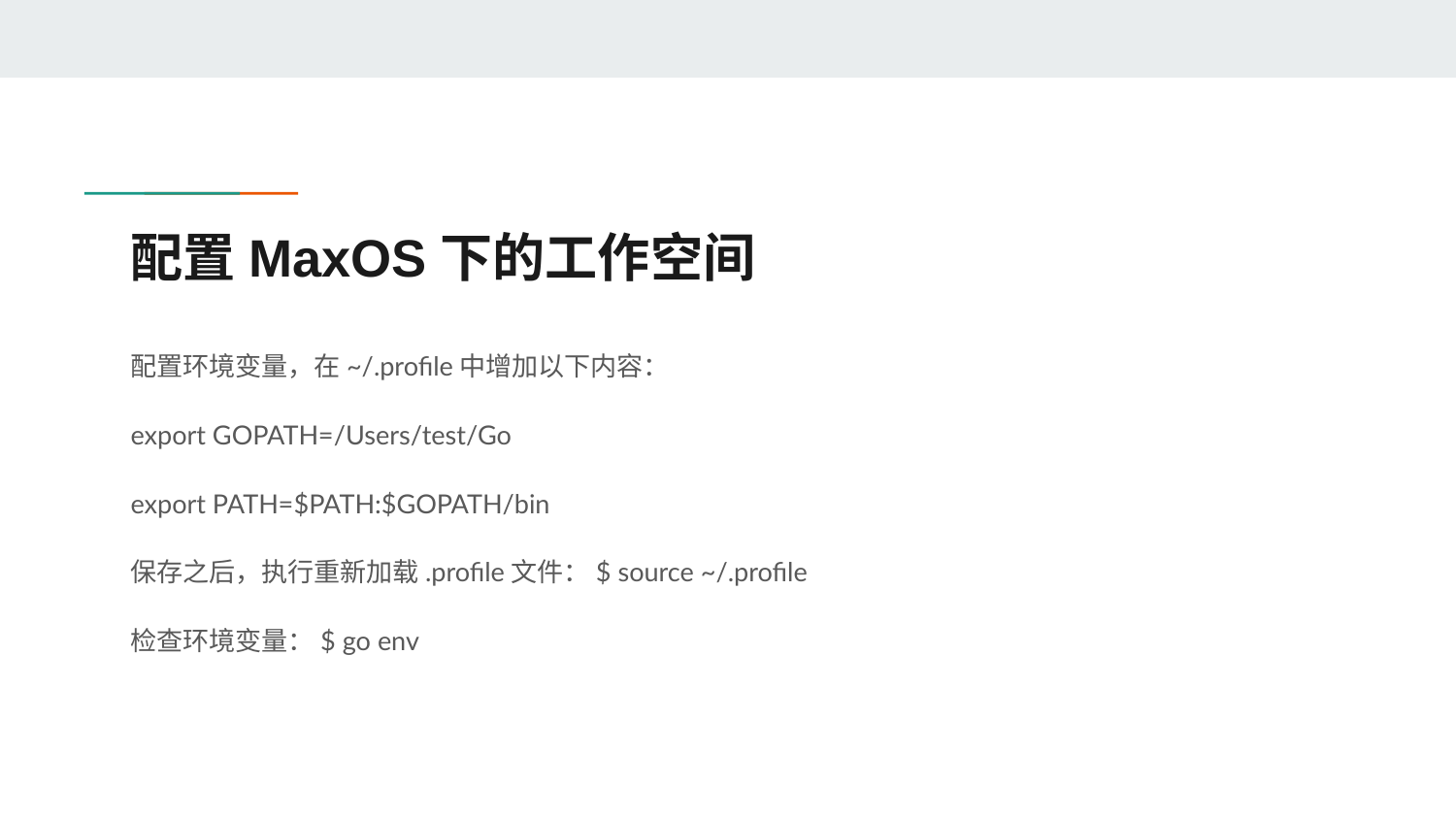

# 配置MaxOS下的工作空间
配置环境变量，在~/.profile中增加以下内容：
export GOPATH=/Users/test/Go
export PATH=$PATH:$GOPATH/bin
保存之后，执行重新加载.profile文件：$ source ~/.profile
检查环境变量：$ go env